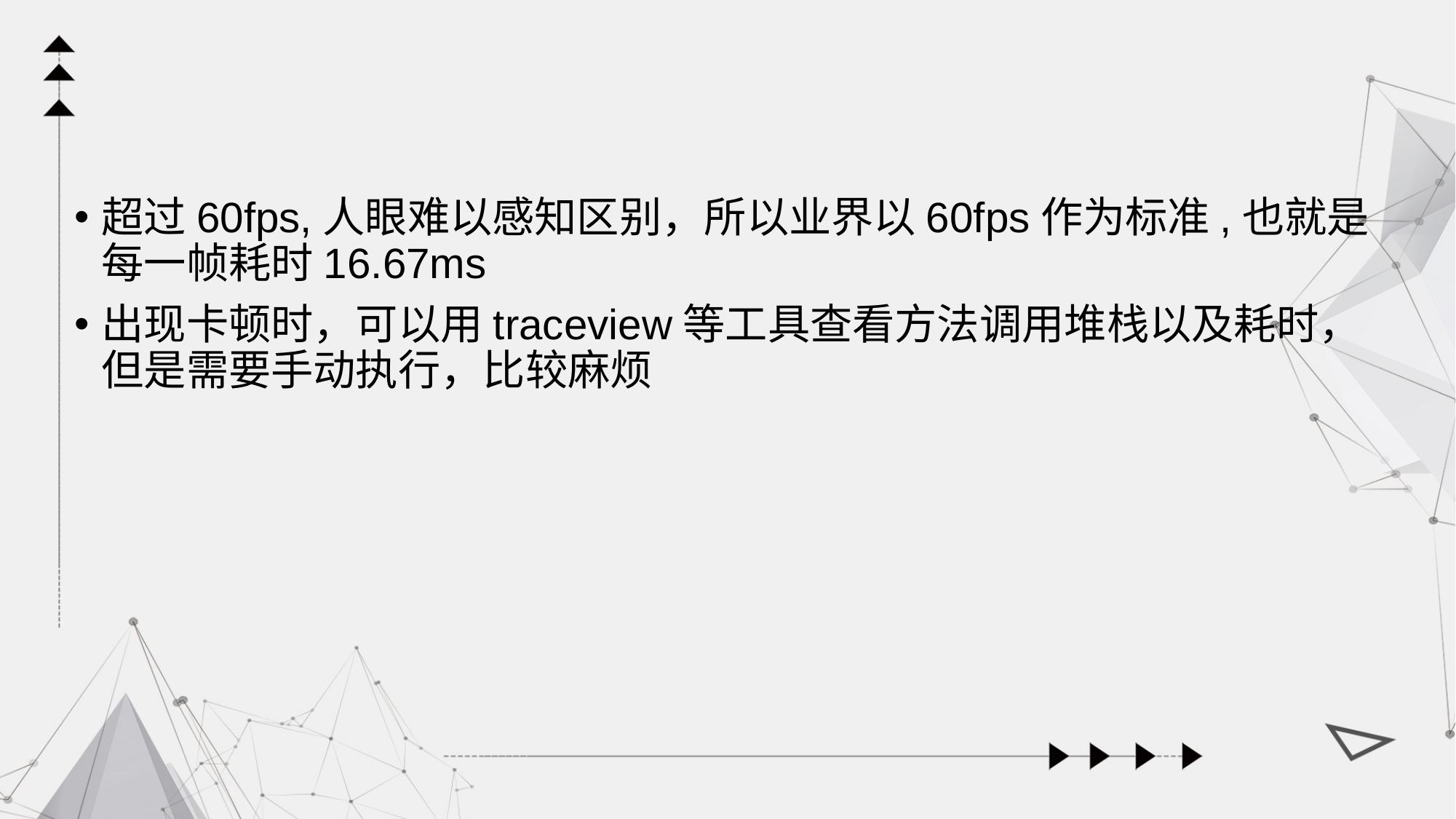

超过60fps,人眼难以感知区别，所以业界以60fps作为标准,也就是每一帧耗时16.67ms
出现卡顿时，可以用traceview等工具查看方法调用堆栈以及耗时，但是需要手动执行，比较麻烦